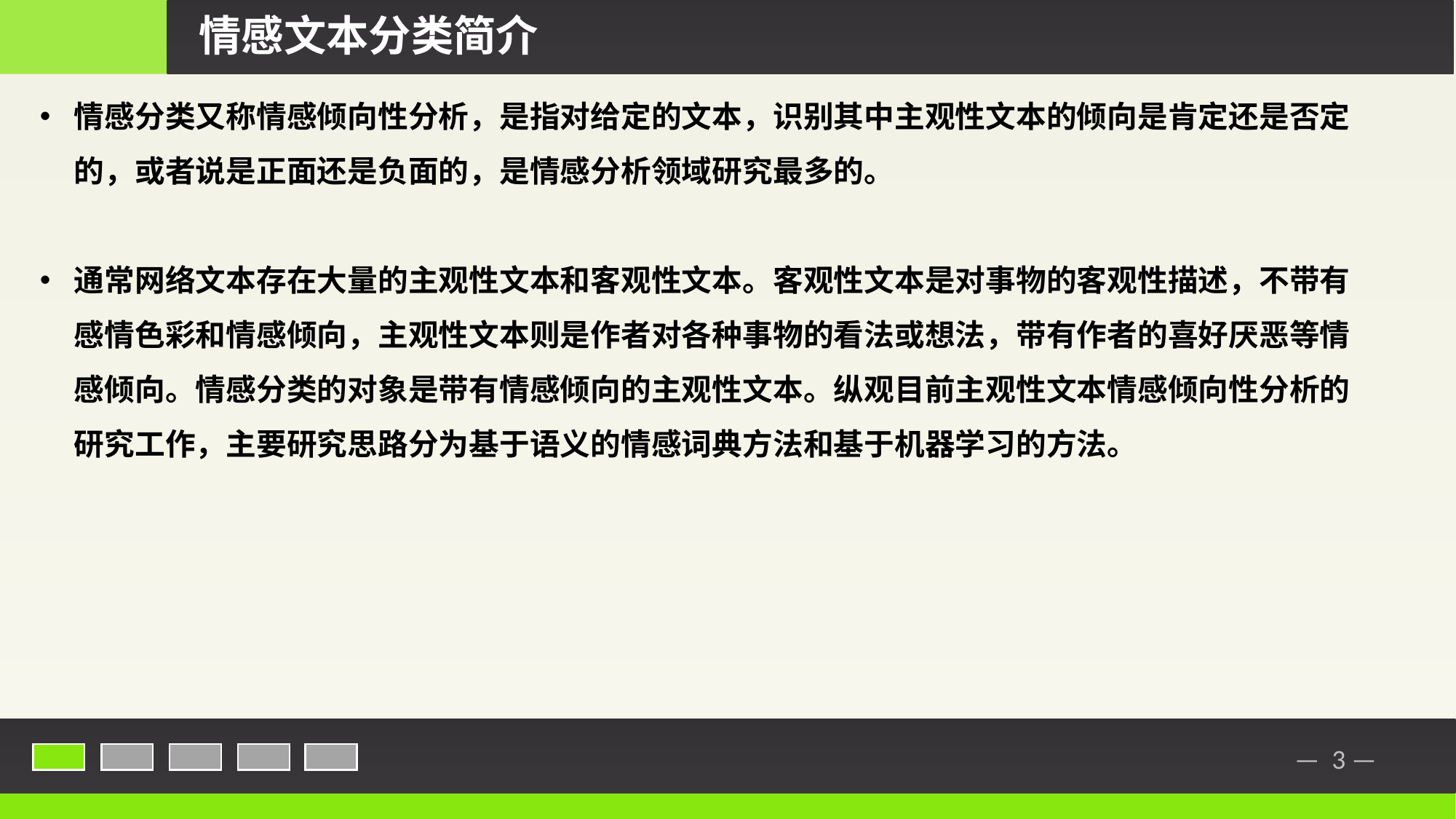

情感文本分类简介
情感分类又称情感倾向性分析，是指对给定的文本，识别其中主观性文本的倾向是肯定还是否定的，或者说是正面还是负面的，是情感分析领域研究最多的。

通常网络文本存在大量的主观性文本和客观性文本。客观性文本是对事物的客观性描述，不带有感情色彩和情感倾向，主观性文本则是作者对各种事物的看法或想法，带有作者的喜好厌恶等情感倾向。情感分类的对象是带有情感倾向的主观性文本。纵观目前主观性文本情感倾向性分析的研究工作，主要研究思路分为基于语义的情感词典方法和基于机器学习的方法。